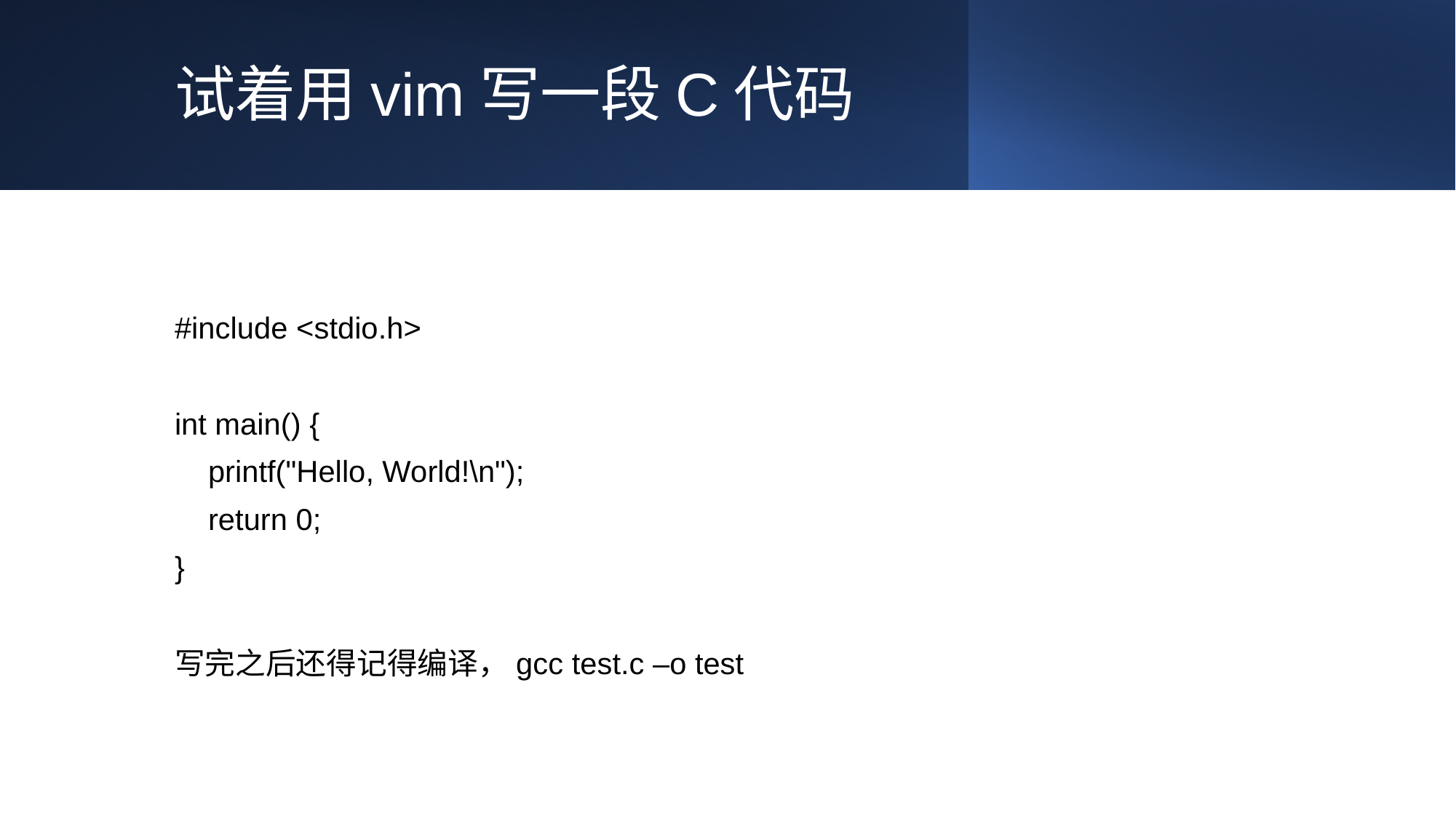

# 试着用vim写一段C代码
#include <stdio.h>

int main() {
    printf("Hello, World!\n");
    return 0;
}

写完之后还得记得编译，gcc test.c –o test